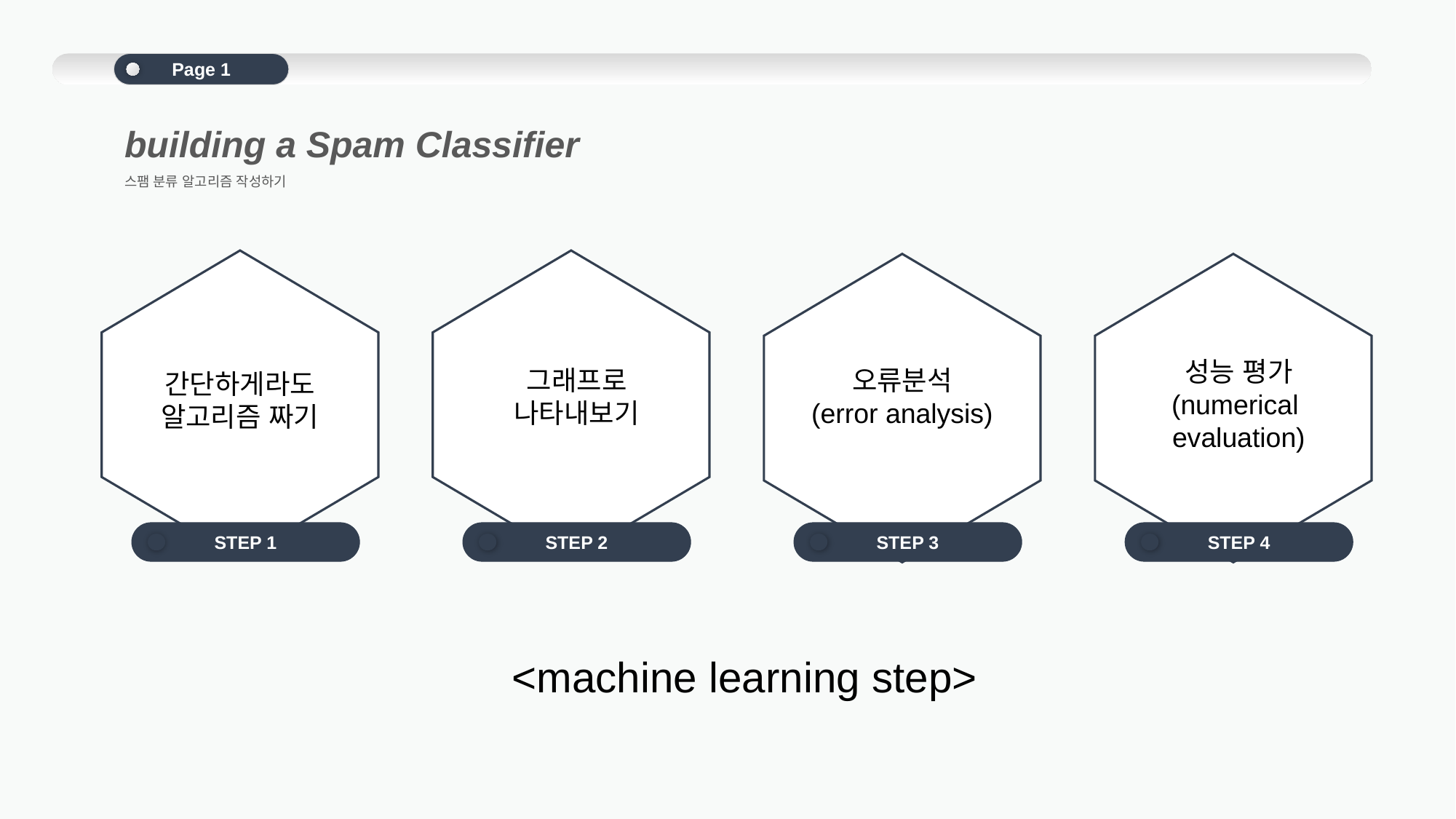

Page 1

building a Spam Classifier
스팸 분류 알고리즘 작성하기

성능 평가
(numerical
evaluation)
그래프로
나타내보기
오류분석
(error analysis)
간단하게라도
알고리즘 짜기
STEP 1

STEP 2

STEP 3

STEP 4

<machine learning step>